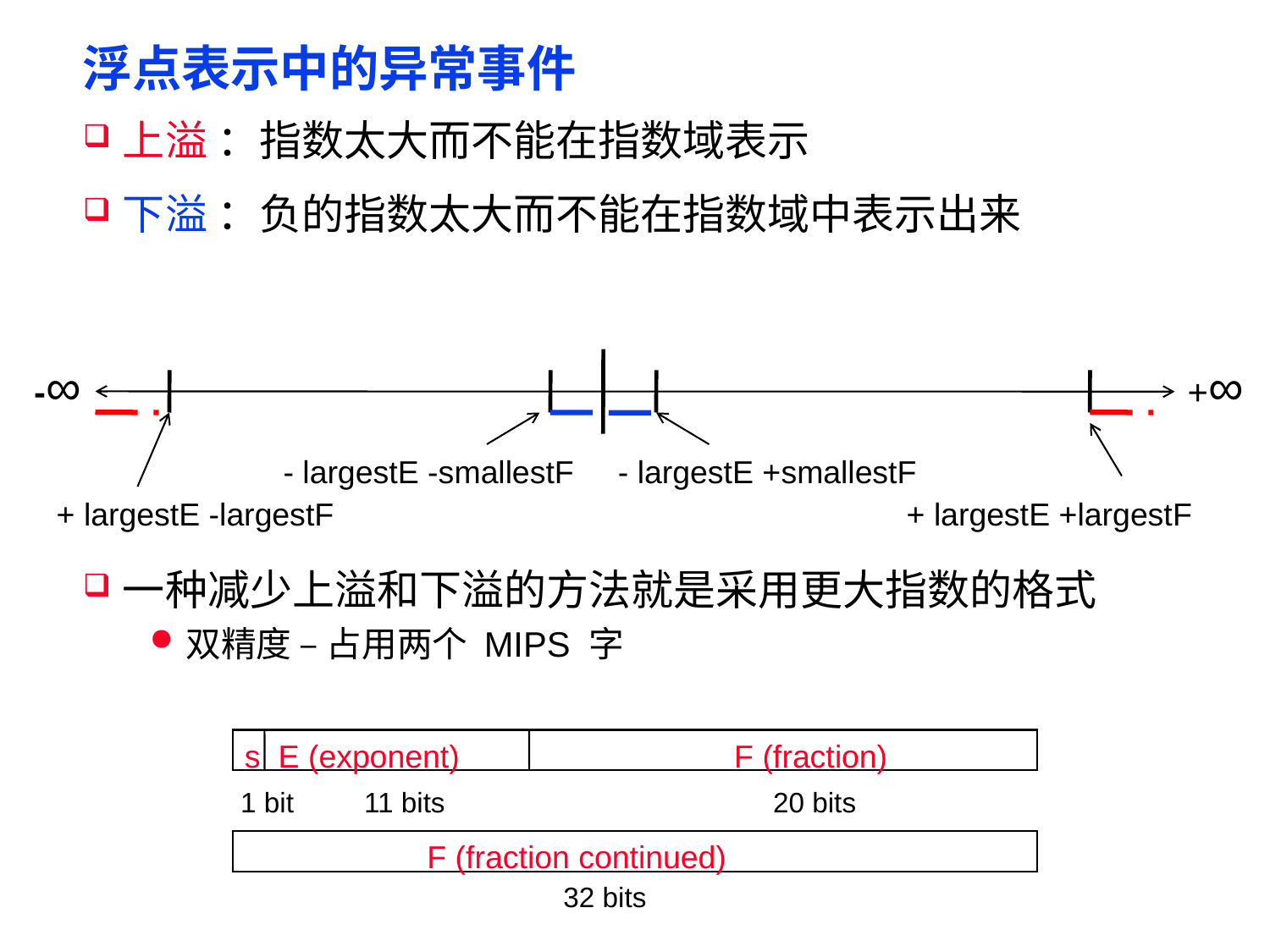

# 浮点表示中的异常事件
上溢 ：指数太大而不能在指数域表示
下溢 ：负的指数太大而不能在指数域中表示出来
-∞
+∞
+ largestE -largestF
+ largestE +largestF
- largestE -smallestF
- largestE +smallestF

一种减少上溢和下溢的方法就是采用更大指数的格式
双精度 – 占用两个 MIPS 字

s  E (exponent)                               F (fraction)

1 bit         11 bits                                          20 bits

F (fraction continued)
32 bits